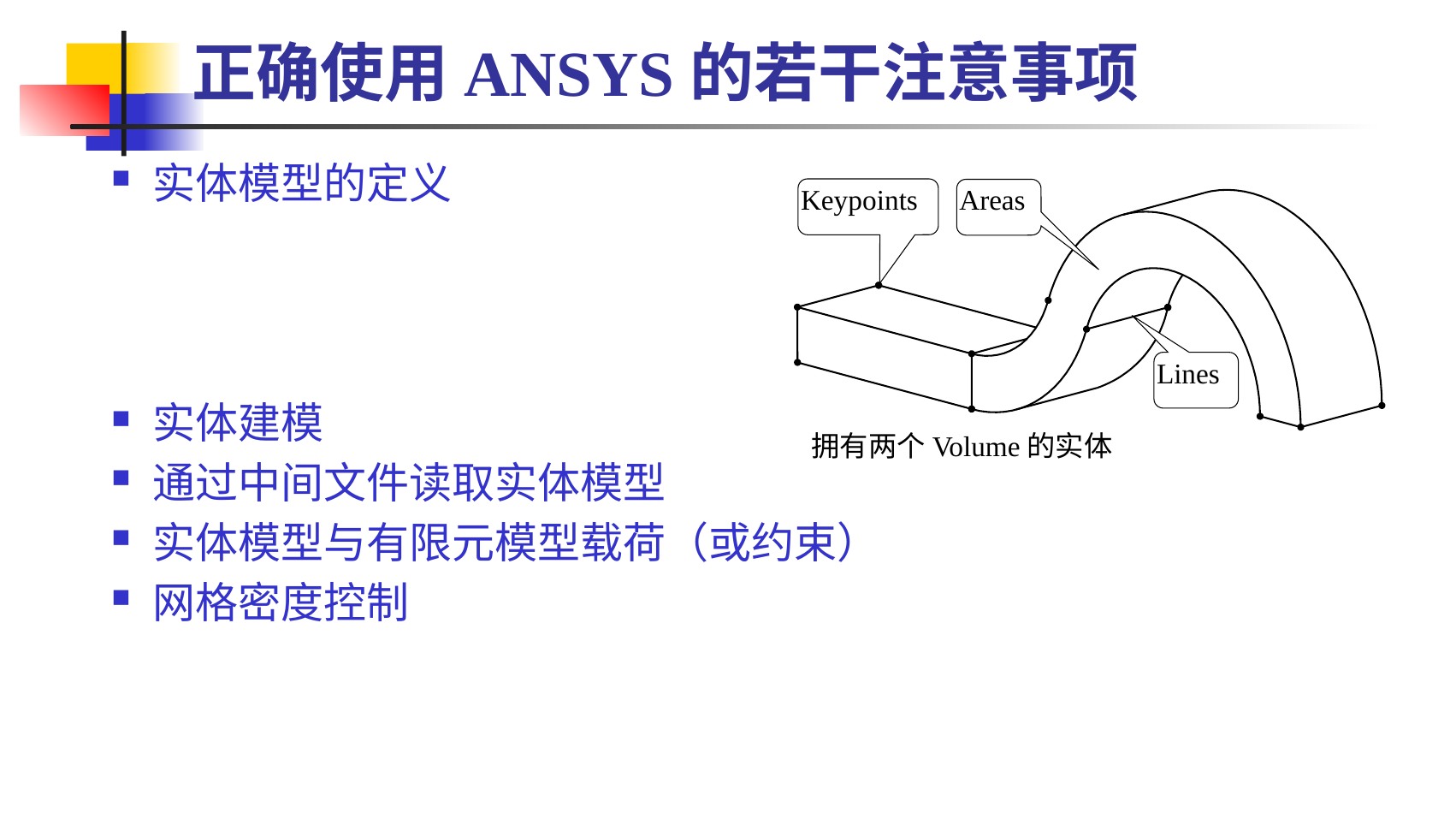

正确使用ANSYS的若干注意事项
实体模型的定义

实体建模
通过中间文件读取实体模型
实体模型与有限元模型载荷（或约束）
网格密度控制

Keypoints
Areas

Lines

拥有两个Volume的实体